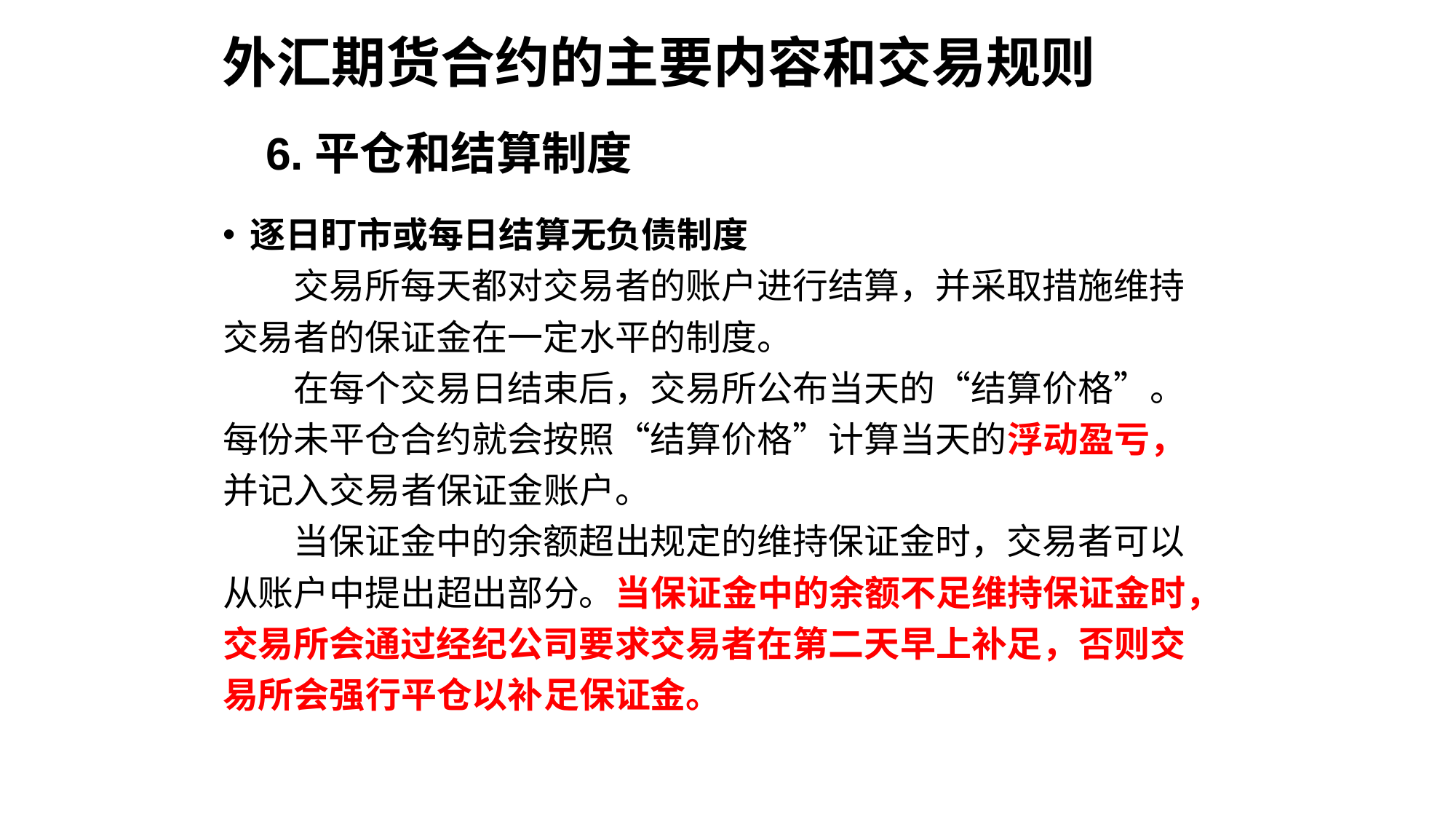

外汇期货合约的主要内容和交易规则
6.平仓和结算制度
逐日盯市或每日结算无负债制度
        交易所每天都对交易者的账户进行结算，并采取措施维持
交易者的保证金在一定水平的制度。
        在每个交易日结束后，交易所公布当天的“结算价格”。
每份未平仓合约就会按照“结算价格”计算当天的浮动盈亏，
并记入交易者保证金账户。
        当保证金中的余额超出规定的维持保证金时，交易者可以
从账户中提出超出部分。当保证金中的余额不足维持保证金时，
交易所会通过经纪公司要求交易者在第二天早上补足，否则交
易所会强行平仓以补足保证金。